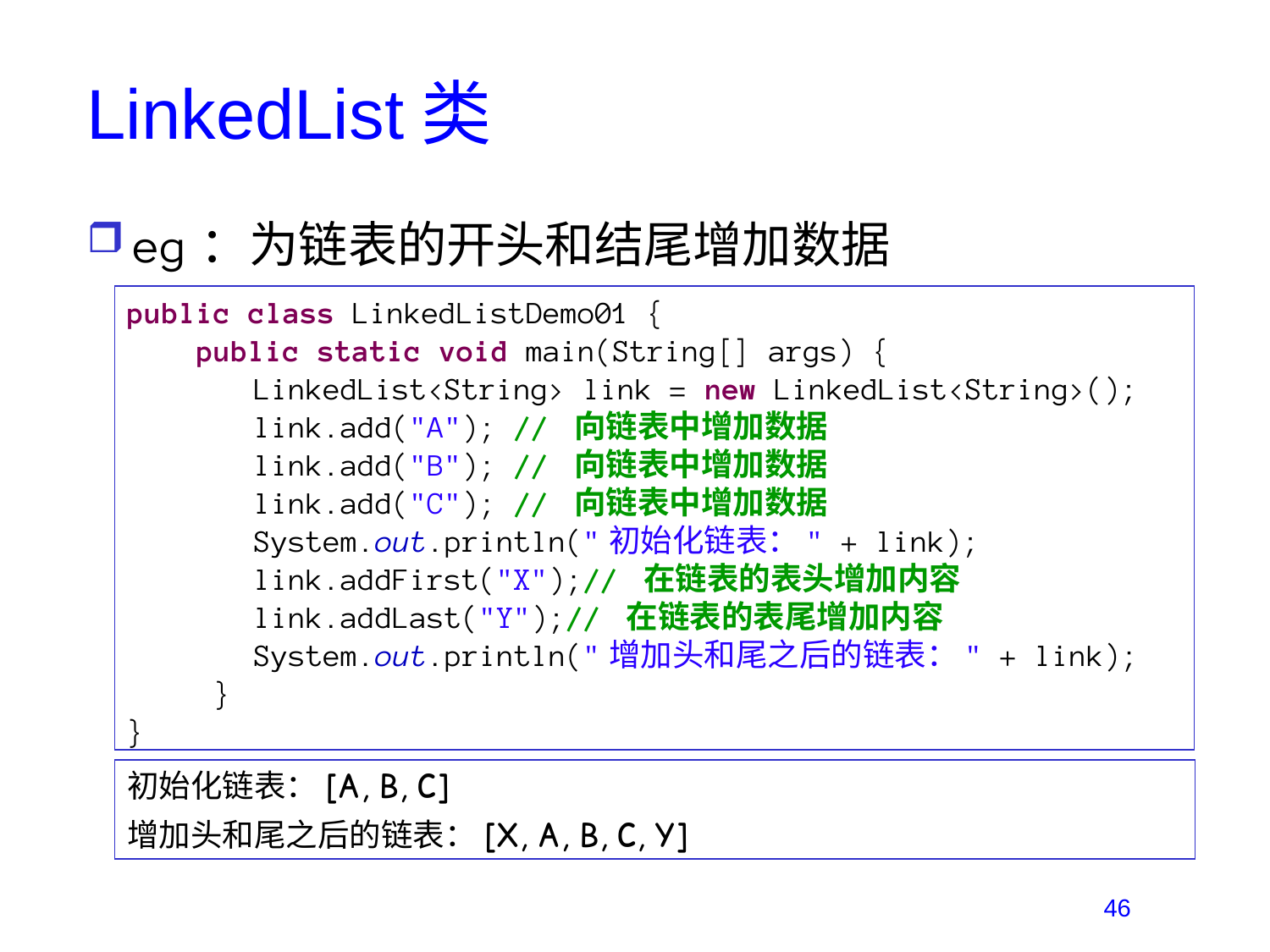

# LinkedList类
eg：为链表的开头和结尾增加数据
public class LinkedListDemo01 {
    public static void main(String[] args) {
	LinkedList<String> link = new LinkedList<String>();
	link.add("A"); // 向链表中增加数据
	link.add("B"); // 向链表中增加数据
	link.add("C"); // 向链表中增加数据
	System.out.println("初始化链表：" + link);
	link.addFirst("X");// 在链表的表头增加内容
	link.addLast("Y");// 在链表的表尾增加内容
	System.out.println("增加头和尾之后的链表：" + link);
     }
}
初始化链表：[A, B, C]
增加头和尾之后的链表：[X, A, B, C, Y]
46